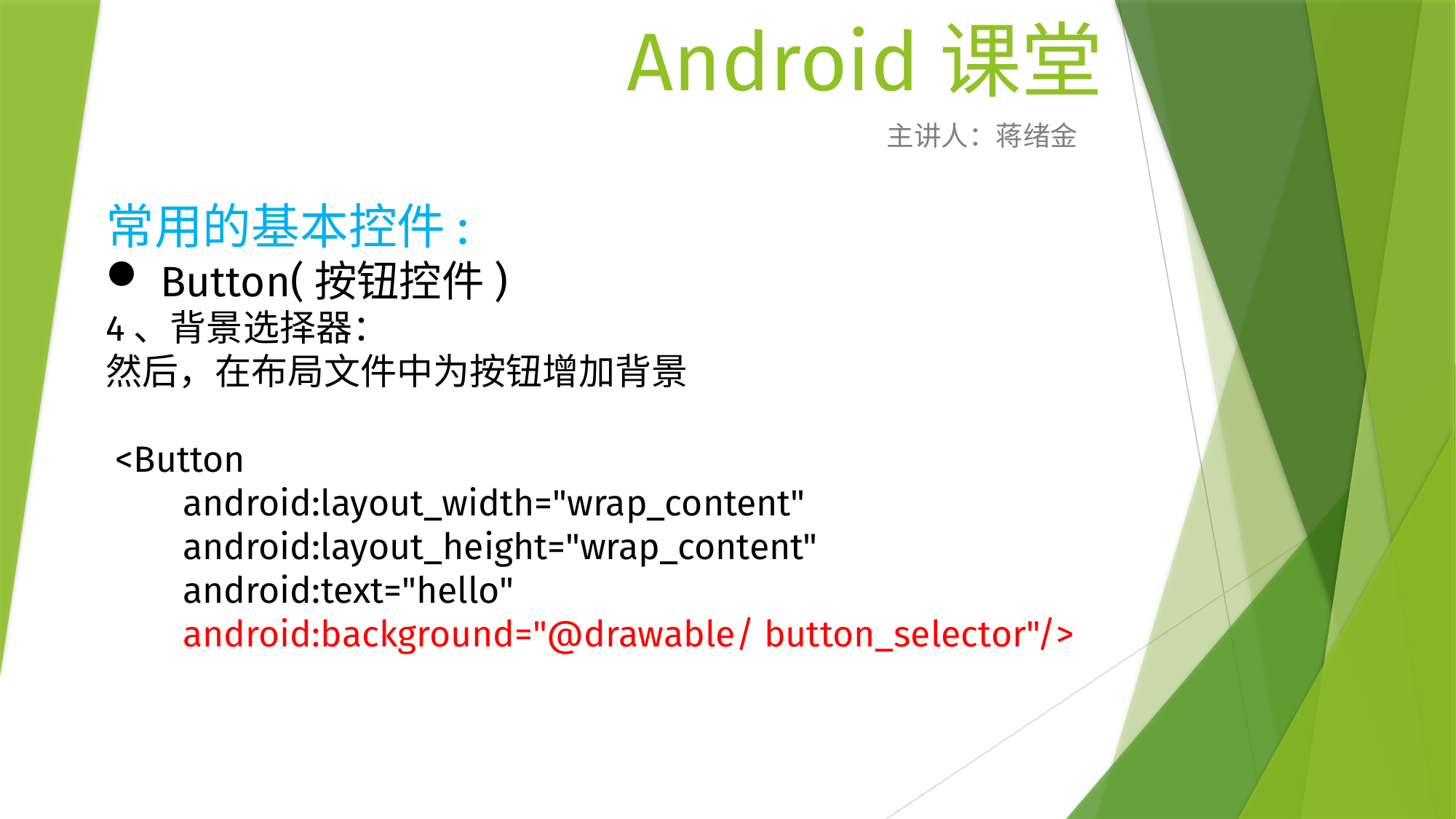

# Android课堂
主讲人：蒋绪金
常用的基本控件:
Button(按钮控件)
4、背景选择器：
然后，在布局文件中为按钮增加背景

 <Button
        android:layout_width="wrap_content"
        android:layout_height="wrap_content"
        android:text="hello"
        android:background="@drawable/ button_selector"/>